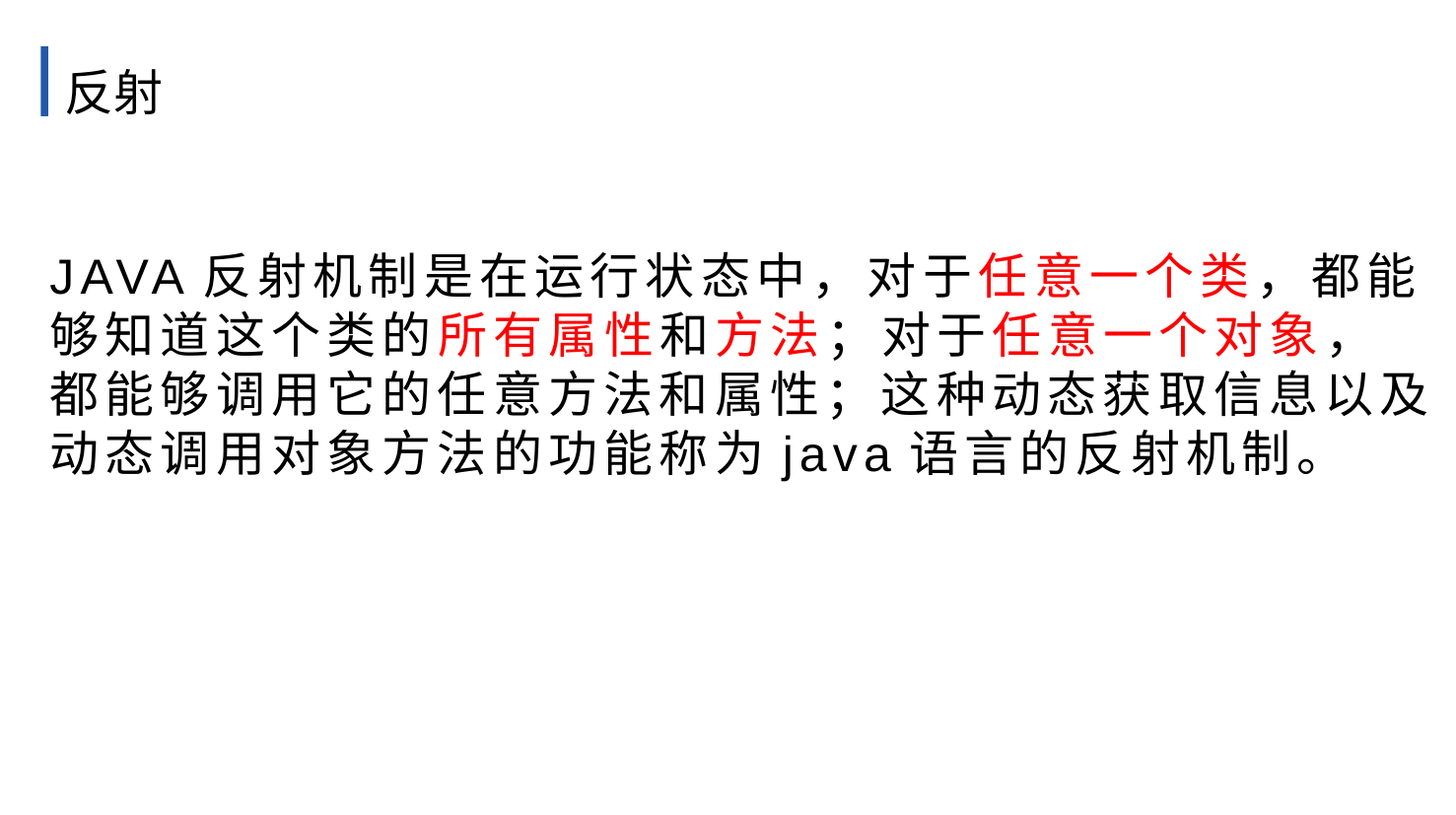

反射
JAVA反射机制是在运行状态中，对于任意一个类，都能
够知道这个类的所有属性和方法；对于任意一个对象，
都能够调用它的任意方法和属性；这种动态获取信息以及
动态调用对象方法的功能称为java语言的反射机制。